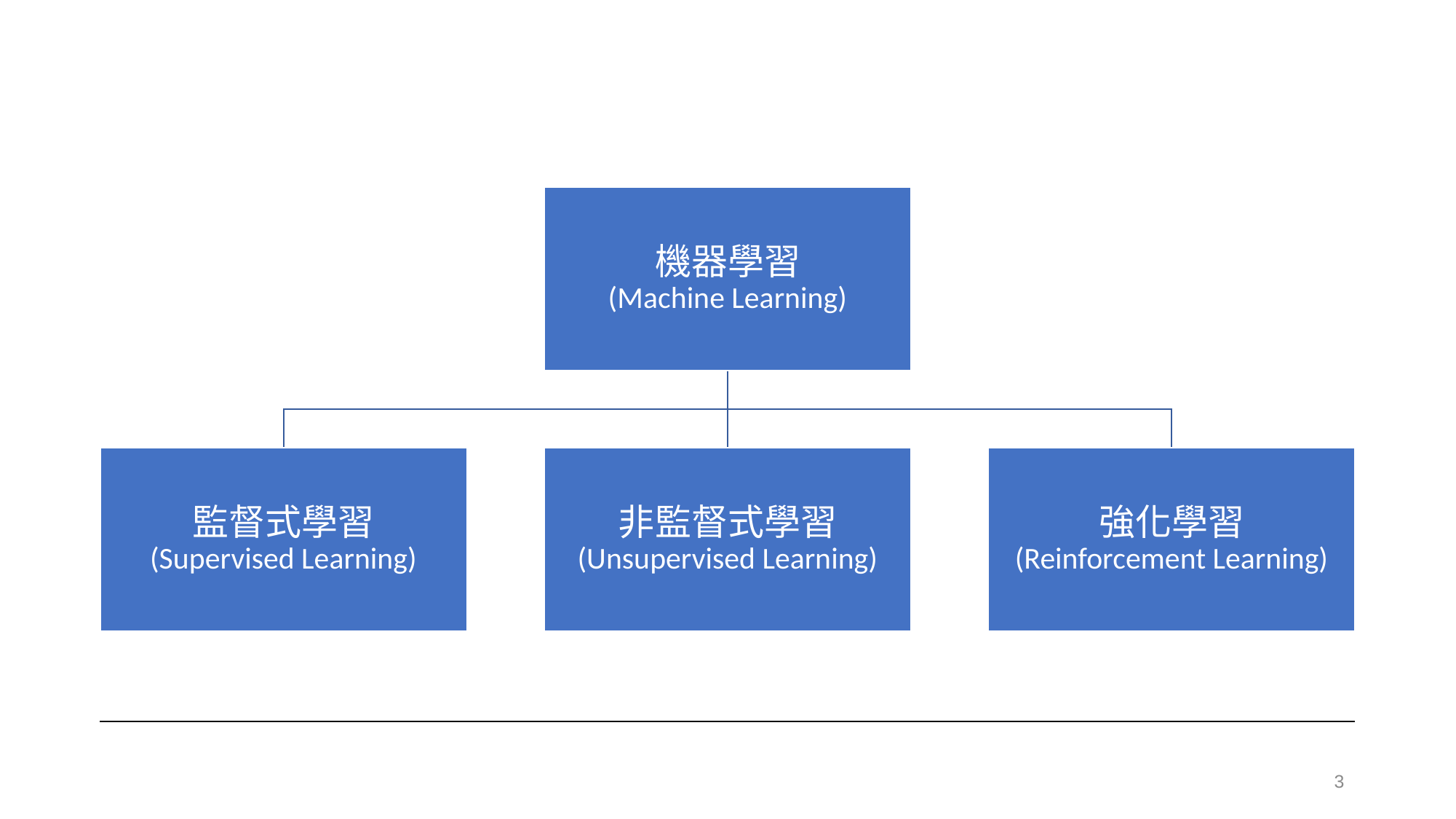

#
機器學習
(Machine Learning)
監督式學習
(Supervised Learning)
非監督式學習
(Unsupervised Learning)
強化學習
(Reinforcement Learning)
3